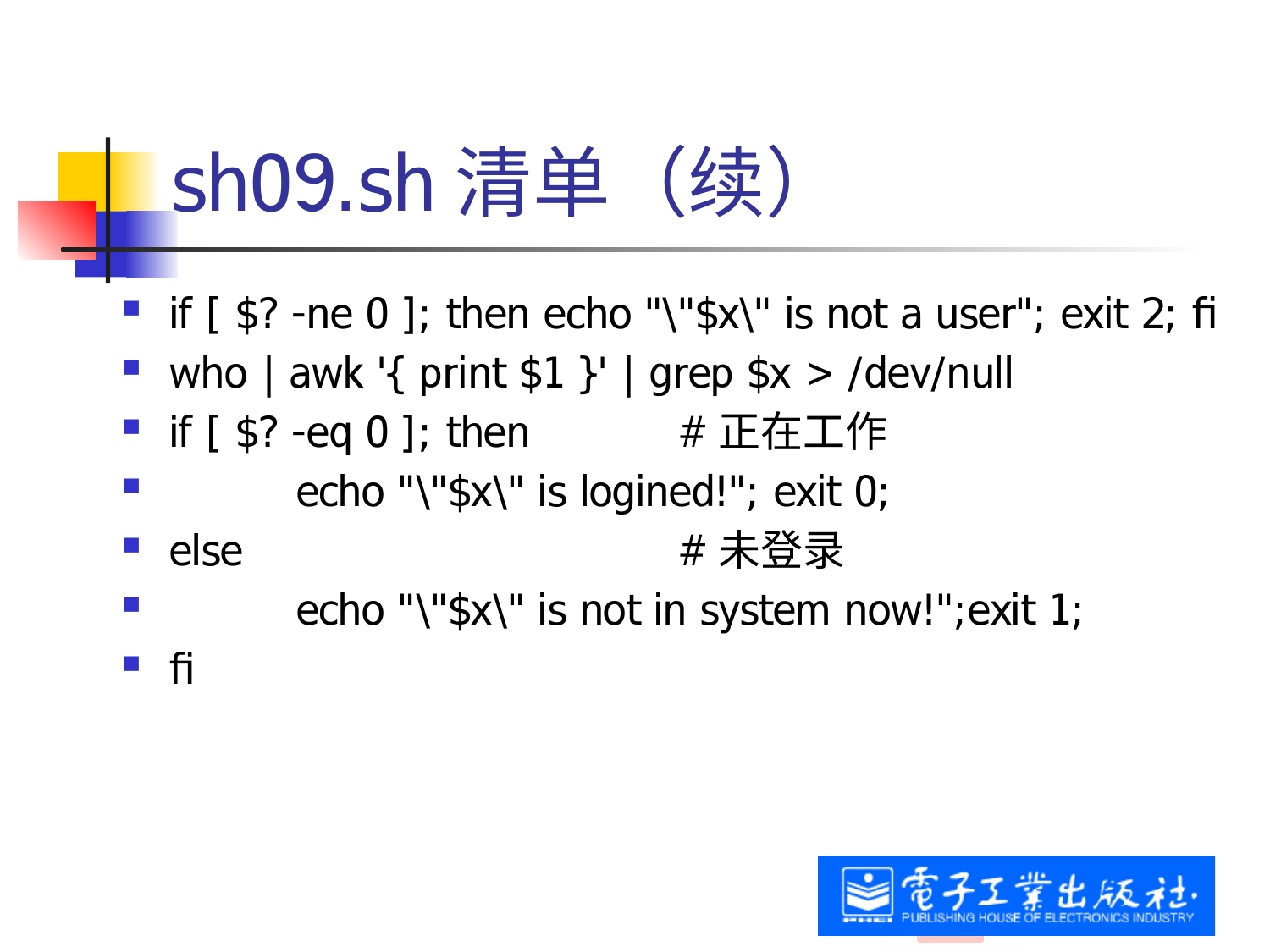

# sh09.sh清单（续）
if [ $? -ne 0 ]; then echo "\"$x\" is not a user"; exit 2; fi
who | awk '{ print $1 }' | grep $x > /dev/null
if [ $? -eq 0 ]; then 		#正在工作
	echo "\"$x\" is logined!"; exit 0;
else 				#未登录
	echo "\"$x\" is not in system now!";exit 1;
fi